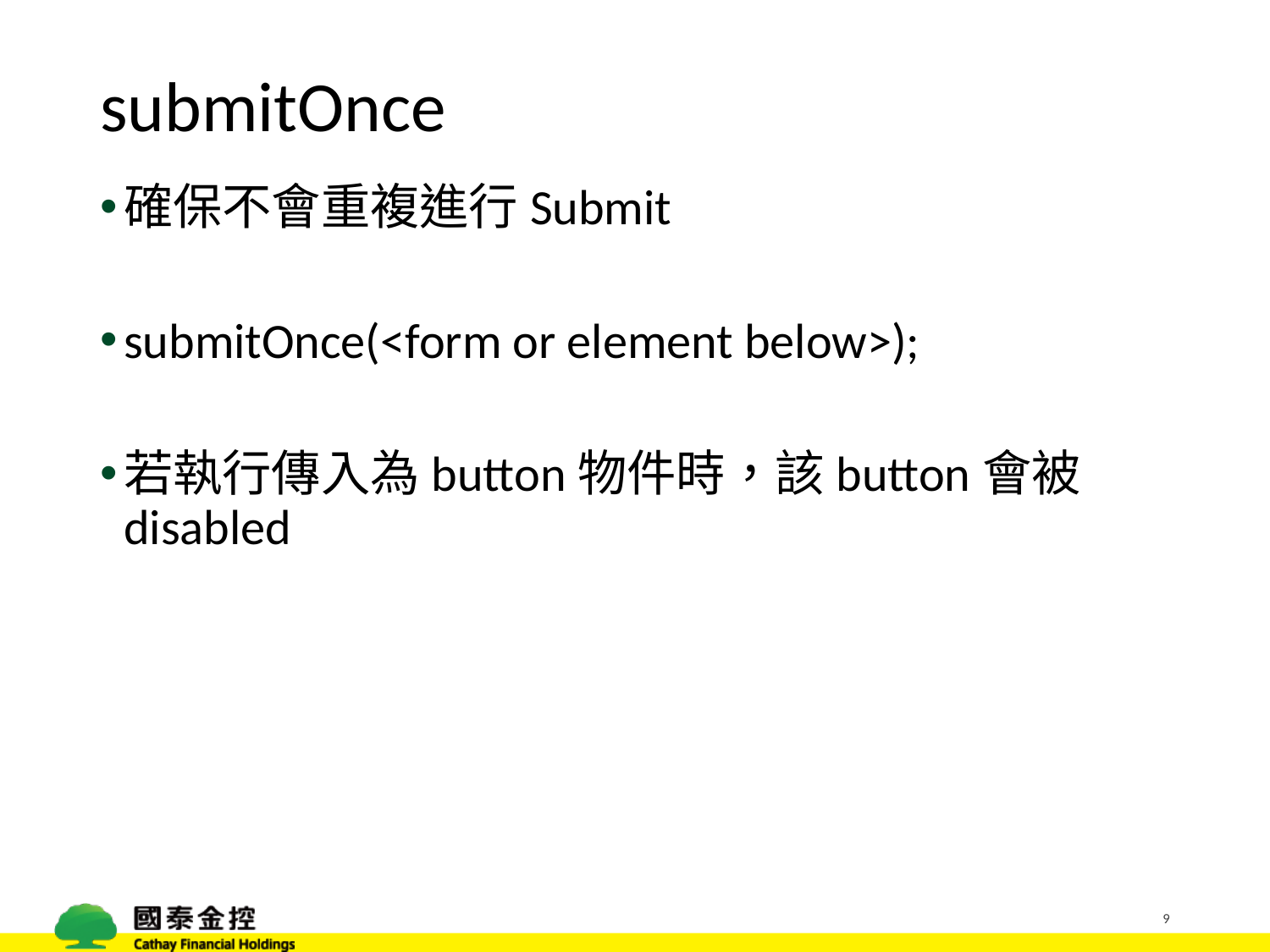

# submitOnce
確保不會重複進行Submit

submitOnce(<form or element below>);

若執行傳入為button物件時，該button會被disabled